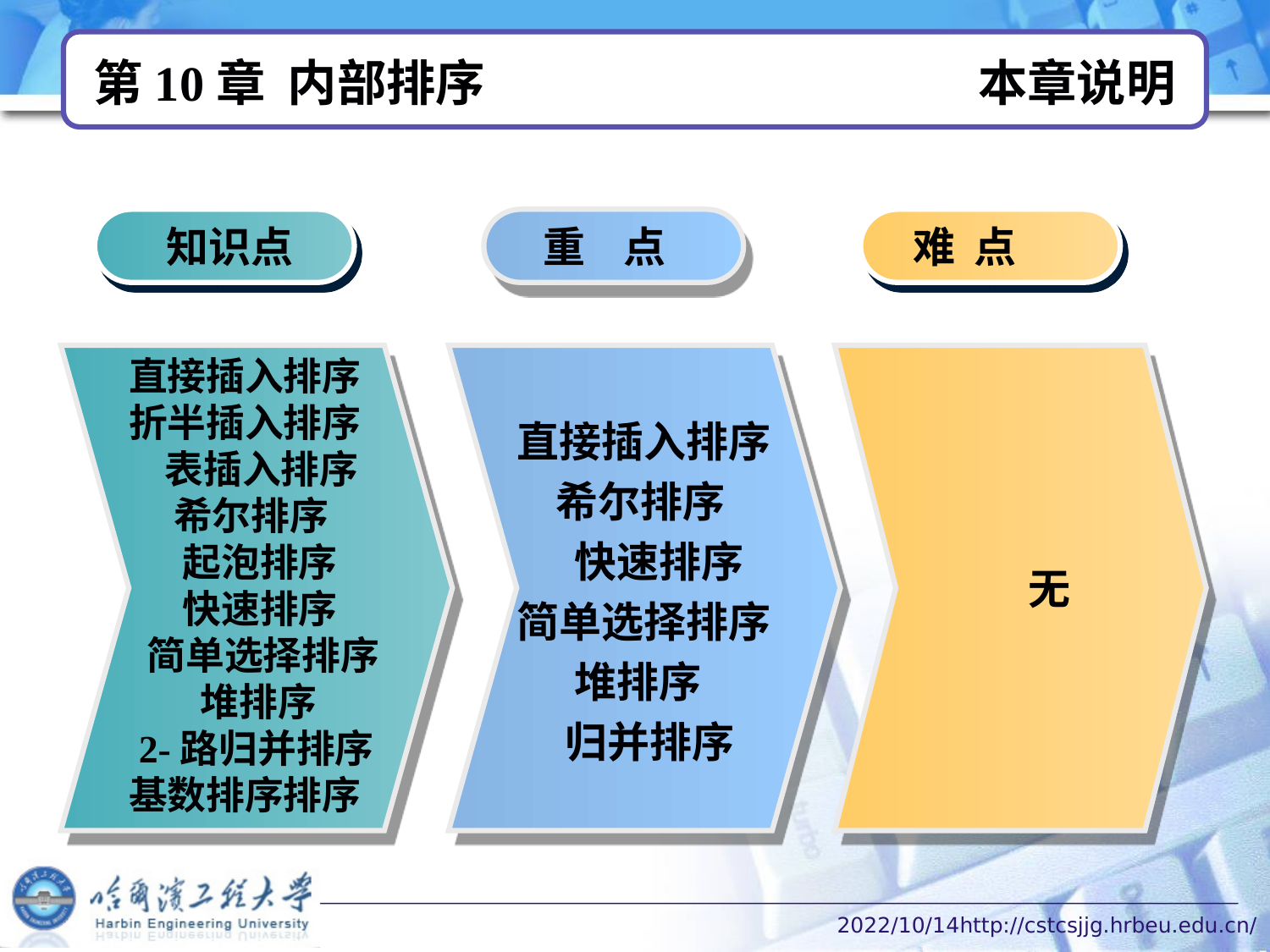

# 第10章  内部排序                                            本章说明
知识点
    重    点
  难  点
直接插入排序
折半插入排序
   表插入排序
    希尔排序
     起泡排序
     快速排序
 简单选择排序
       堆排序
 2-路归并排序基数排序排序
直接插入排序
   希尔排序
     快速排序
简单选择排序
     堆排序
    归并排序
     无
2022/10/14http://cstcsjjg.hrbeu.edu.cn/